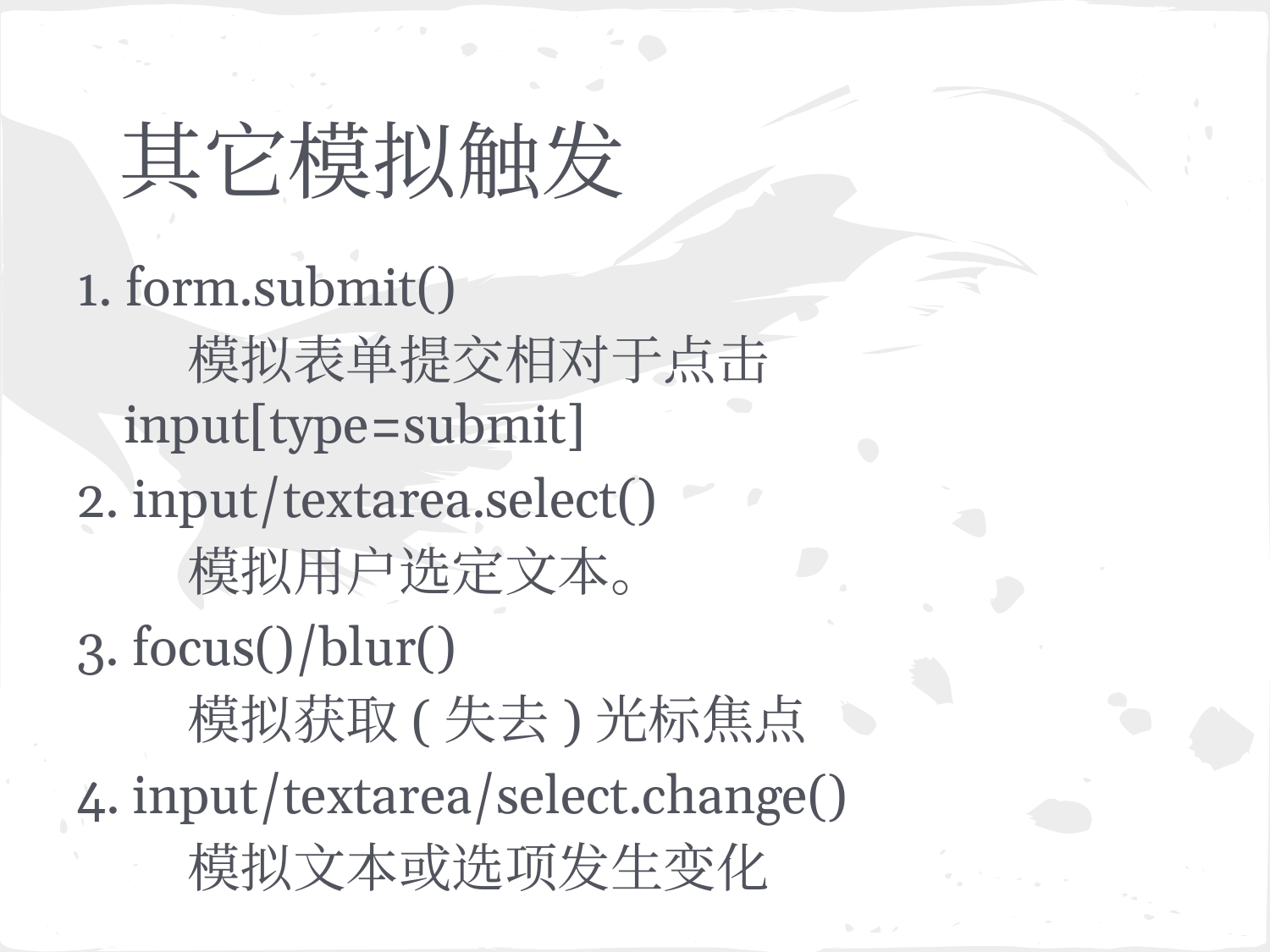

# 其它模拟触发
1. form.submit()
模拟表单提交相对于点击input[type=submit]
2. input/textarea.select()
模拟用户选定文本。
3. focus()/blur()
模拟获取(失去)光标焦点
4. input/textarea/select.change()
模拟文本或选项发生变化